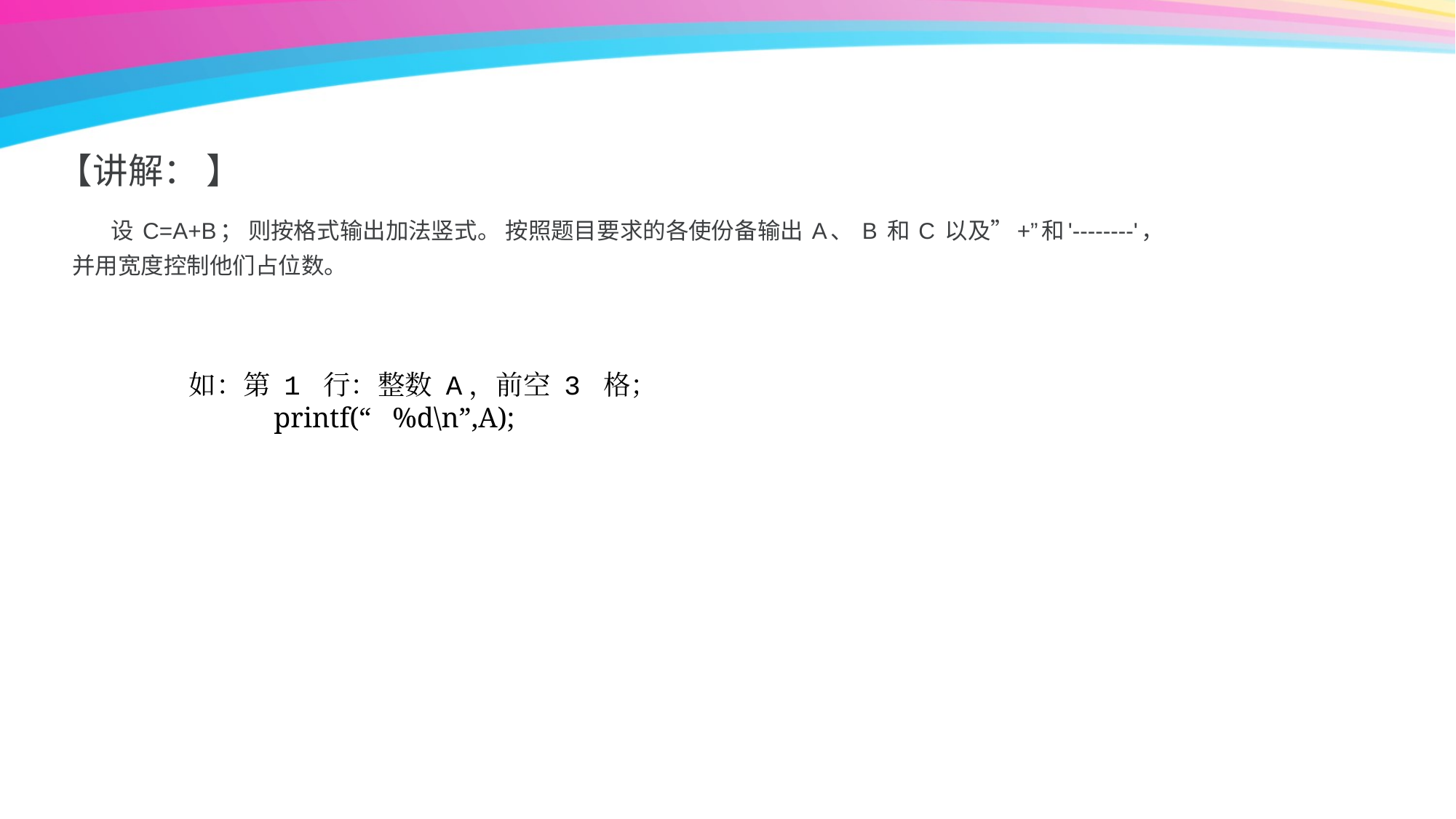

【讲解： 】
       设 C=A+B； 则按格式输出加法竖式。 按照题目要求的各使份备输出 A、 B 和 C 以及”+”和'--------'，
并用宽度控制他们占位数。
如：第 1 行：整数 A，前空 3 格；
            printf(“   %d\n”,A);